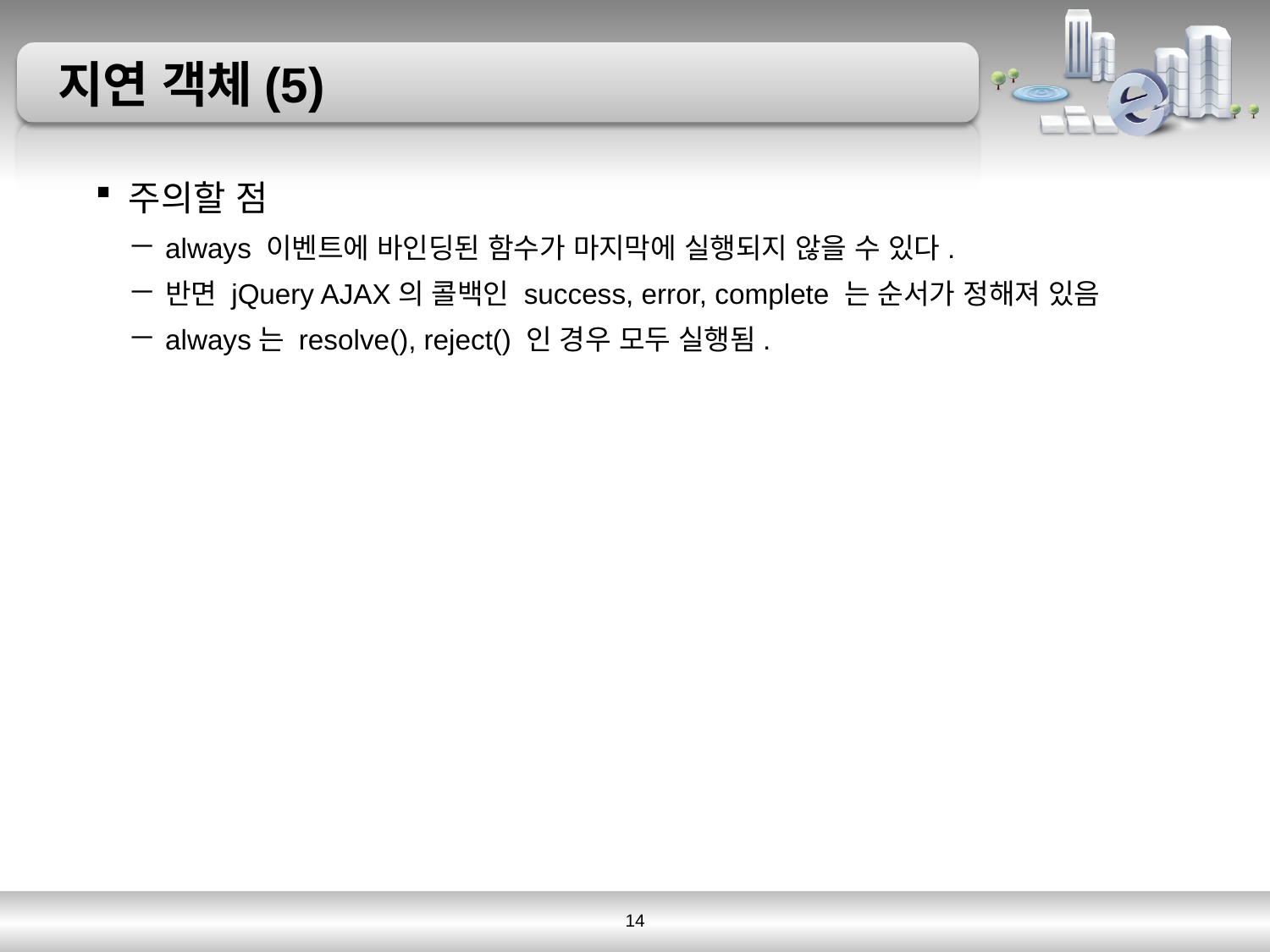

# 지연 객체(5)
주의할 점
always 이벤트에 바인딩된 함수가 마지막에 실행되지 않을 수 있다.
반면 jQuery AJAX의 콜백인 success, error, complete 는 순서가 정해져 있음
always는 resolve(), reject() 인 경우 모두 실행됨.